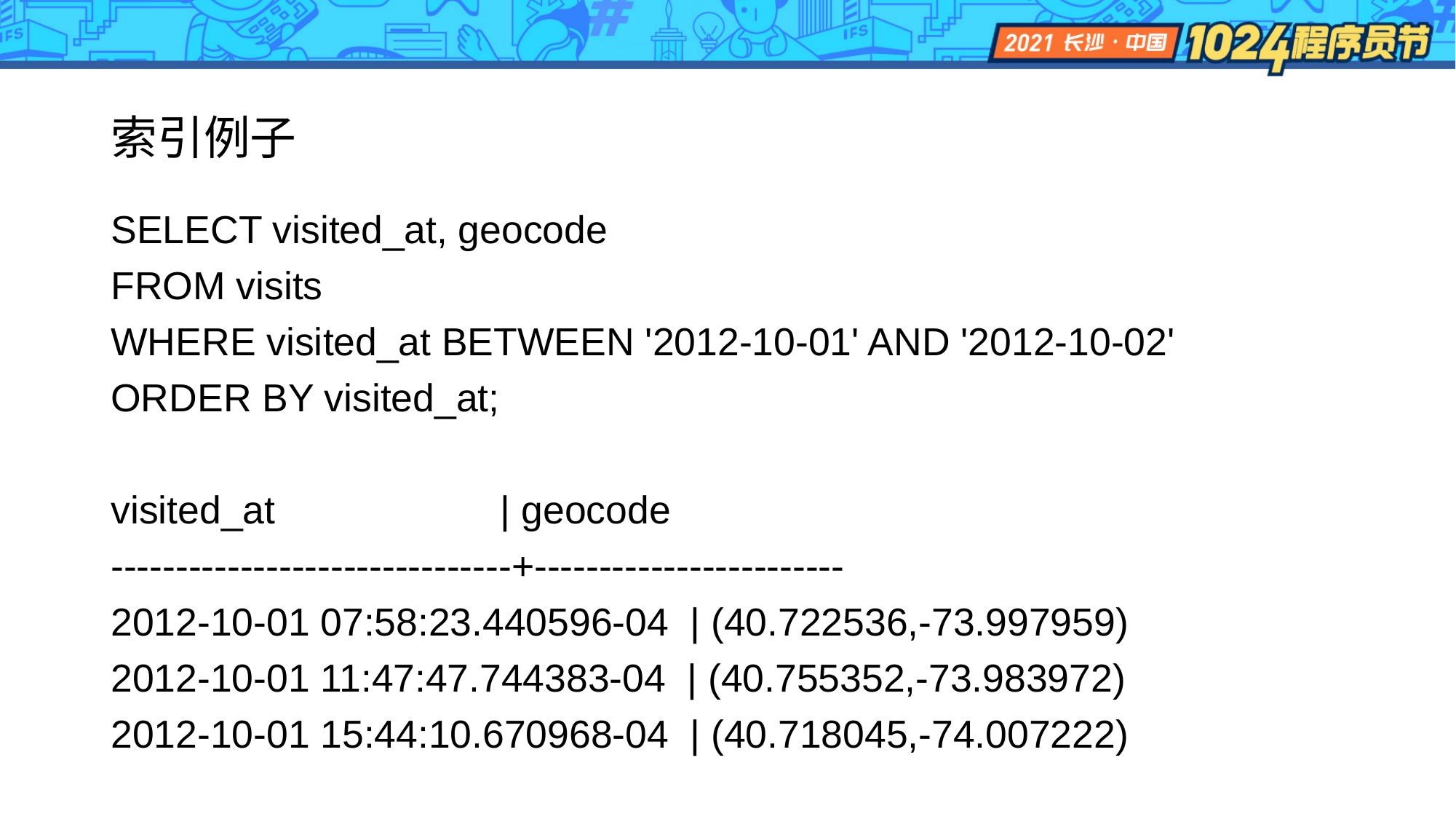

# 索引例子
SELECT visited_at, geocode
FROM visits
WHERE visited_at BETWEEN '2012-10-01' AND '2012-10-02'
ORDER BY visited_at;

visited_at                     | geocode
-------------------------------+------------------------
2012-10-01 07:58:23.440596-04  | (40.722536,-73.997959)
2012-10-01 11:47:47.744383-04  | (40.755352,-73.983972)
2012-10-01 15:44:10.670968-04  | (40.718045,-74.007222)